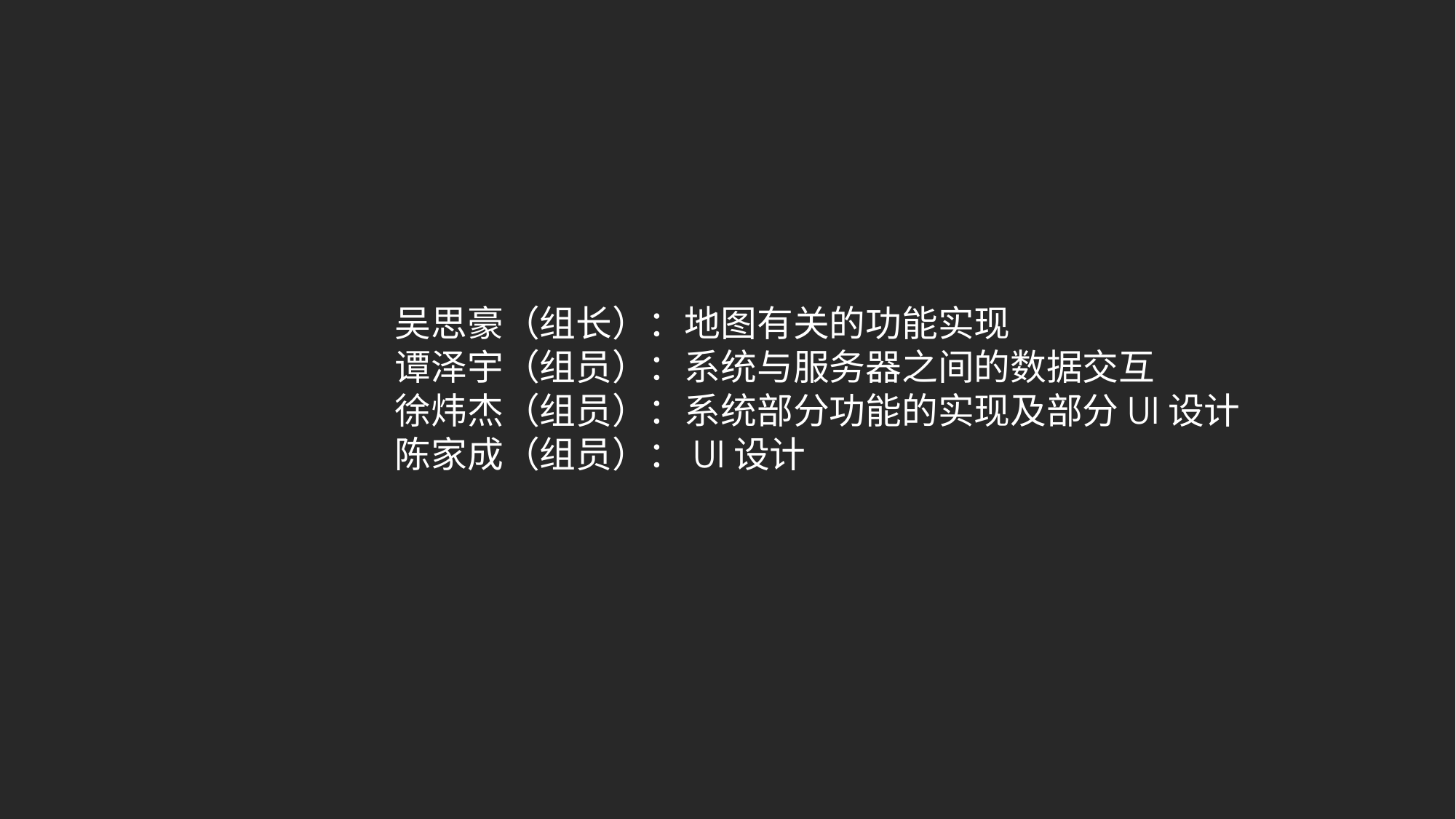

吴思豪（组长）：地图有关的功能实现
谭泽宇（组员）：系统与服务器之间的数据交互
徐炜杰（组员）：系统部分功能的实现及部分UI设计
陈家成（组员）：UI设计